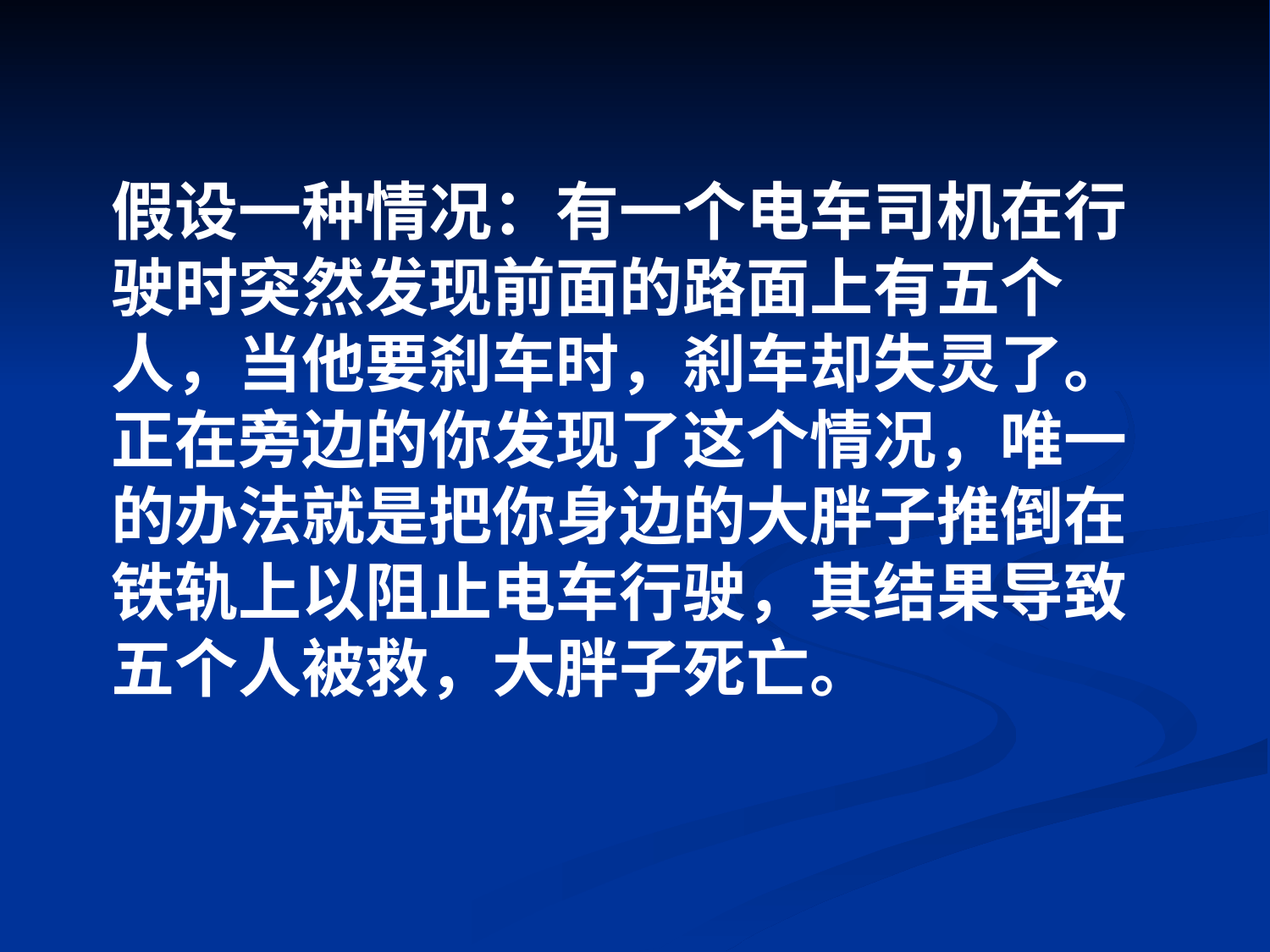

假设一种情况：有一个电车司机在行驶时突然发现前面的路面上有五个人，当他要刹车时，刹车却失灵了。正在旁边的你发现了这个情况，唯一的办法就是把你身边的大胖子推倒在铁轨上以阻止电车行驶，其结果导致五个人被救，大胖子死亡。